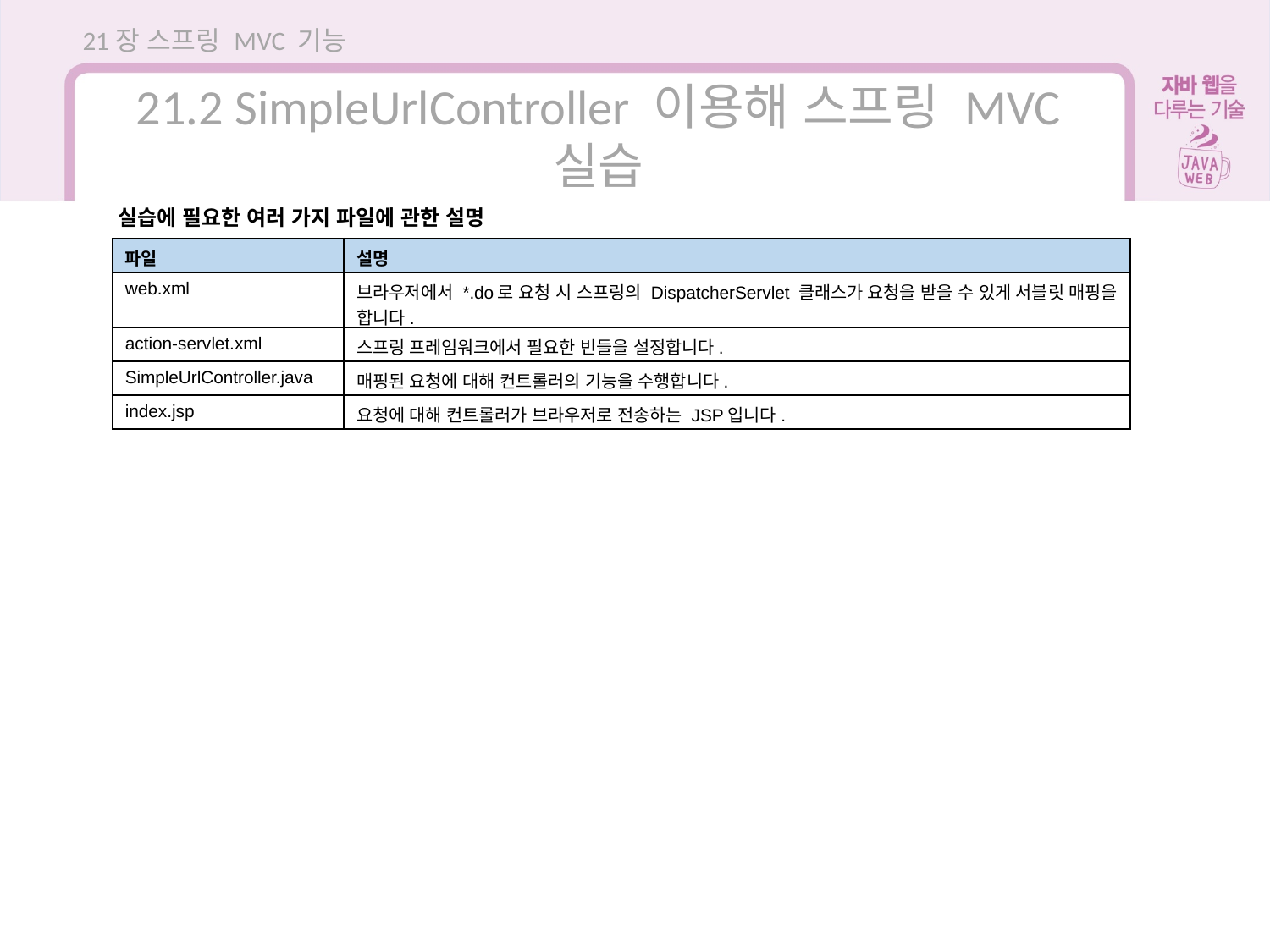

21장 스프링 MVC 기능
21.2 SimpleUrlController 이용해 스프링 MVC 실습
실습에 필요한 여러 가지 파일에 관한 설명
| 파일 | 설명 |
| --- | --- |
| web.xml | 브라우저에서 \*.do로 요청 시 스프링의 DispatcherServlet 클래스가 요청을 받을 수 있게 서블릿 매핑을 합니다. |
| action-servlet.xml | 스프링 프레임워크에서 필요한 빈들을 설정합니다. |
| SimpleUrlController.java | 매핑된 요청에 대해 컨트롤러의 기능을 수행합니다. |
| index.jsp | 요청에 대해 컨트롤러가 브라우저로 전송하는 JSP입니다. |